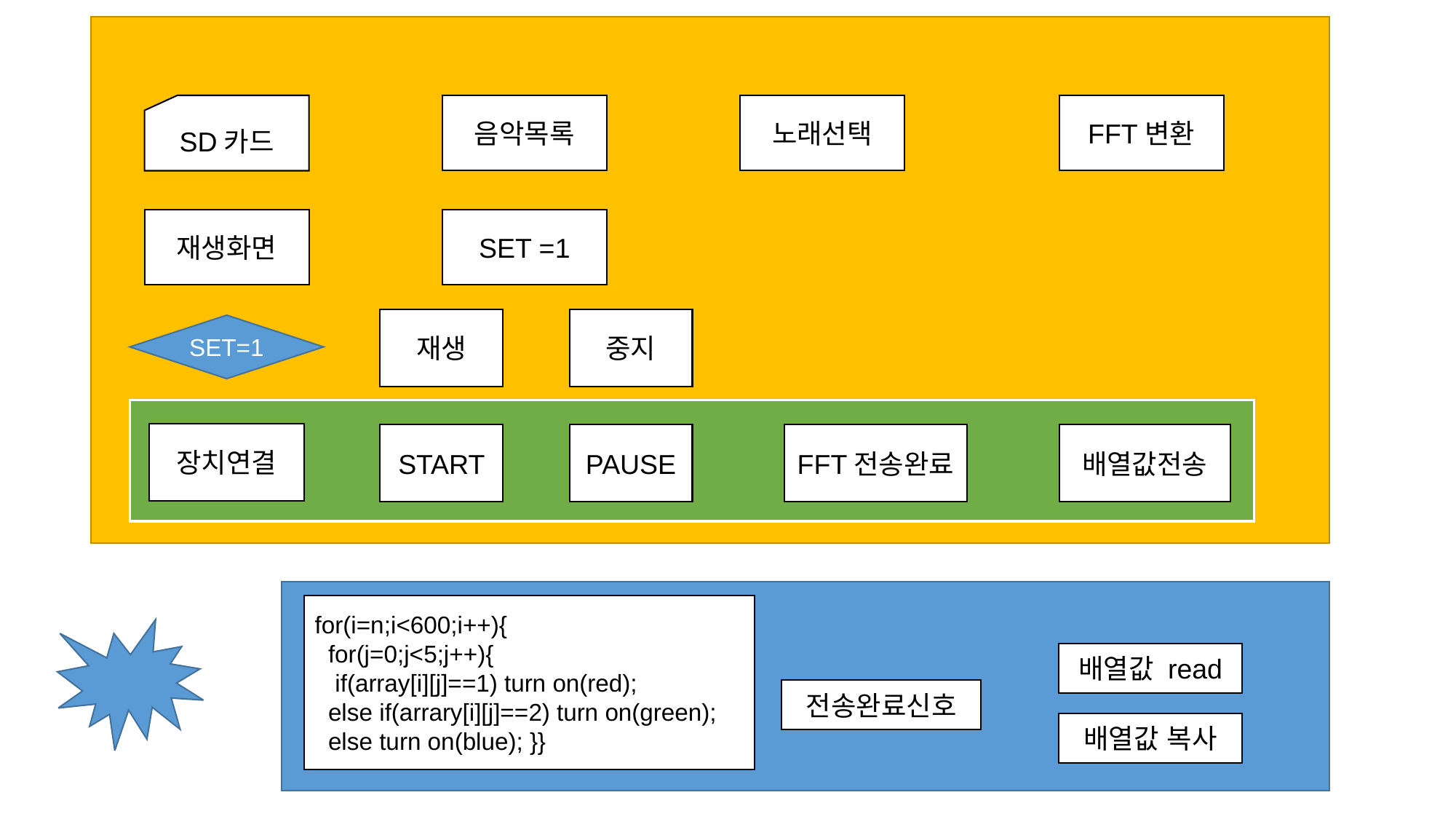

음악목록
노래선택
FFT변환
SD카드
재생화면
SET =1
재생
중지
SET=1

장치연결
START
PAUSE
FFT전송완료
배열값전송

for(i=n;i<600;i++){
  for(j=0;j<5;j++){
   if(array[i][j]==1) turn on(red);
  else if(arrary[i][j]==2) turn on(green);
  else turn on(blue); }}

배열값 read
전송완료신호
배열값 복사